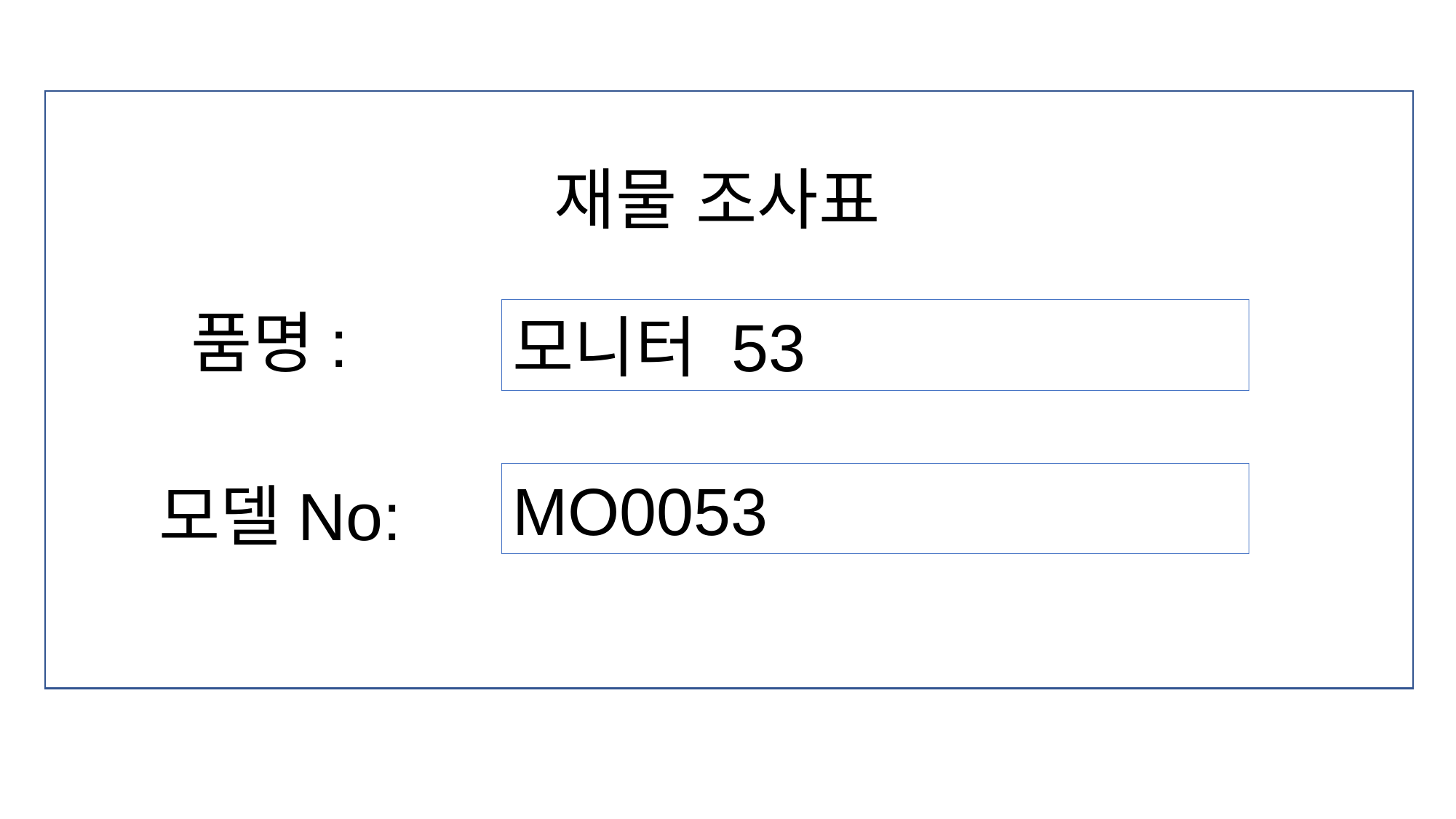

재물 조사표
품명:
모니터 53
MO0053
모델No: